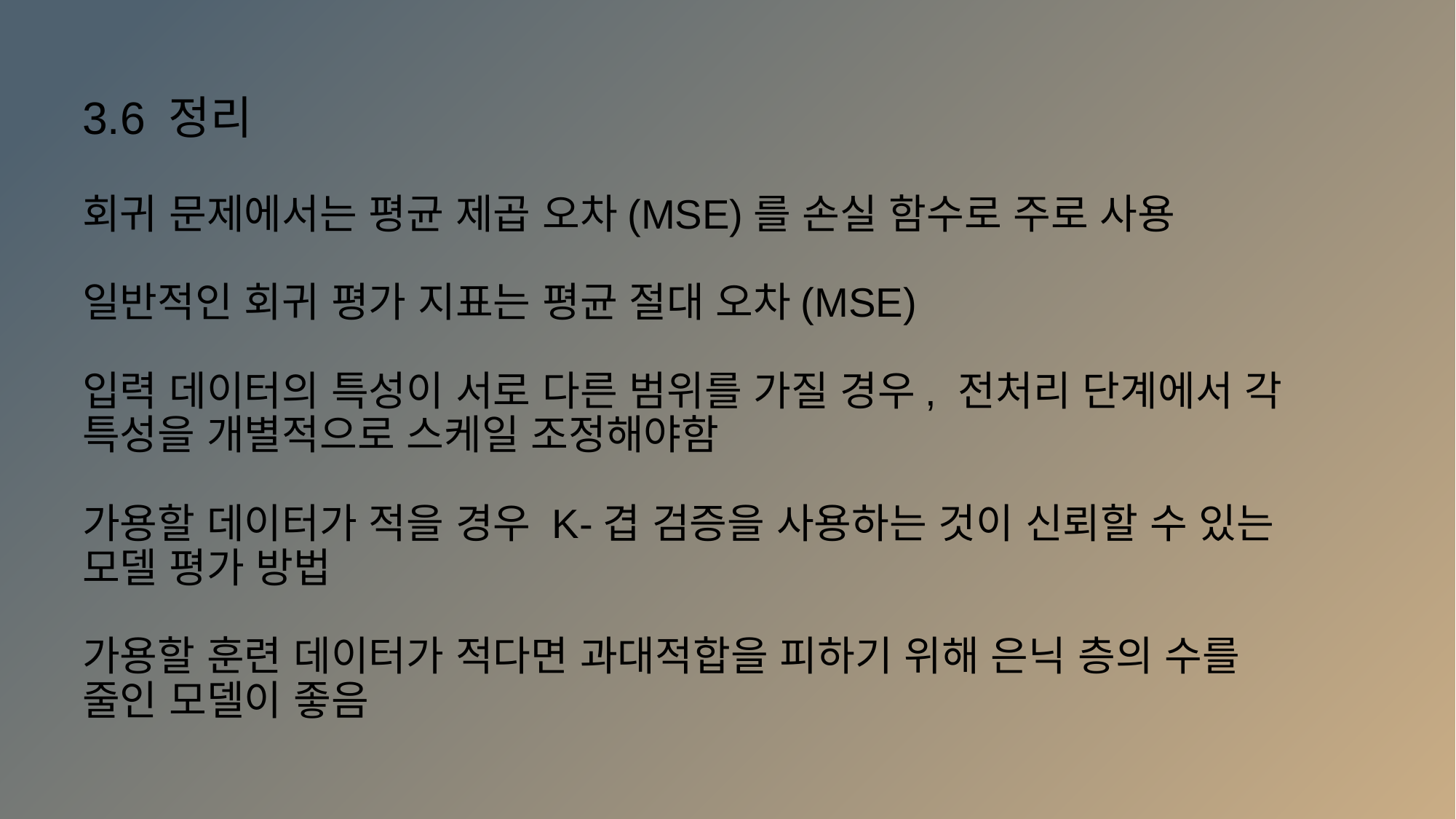

# 3.6 정리 회귀 문제에서는 평균 제곱 오차(MSE)를 손실 함수로 주로 사용 일반적인 회귀 평가 지표는 평균 절대 오차(MSE) 입력 데이터의 특성이 서로 다른 범위를 가질 경우, 전처리 단계에서 각 특성을 개별적으로 스케일 조정해야함 가용할 데이터가 적을 경우 K-겹 검증을 사용하는 것이 신뢰할 수 있는 모델 평가 방법 가용할 훈련 데이터가 적다면 과대적합을 피하기 위해 은닉 층의 수를 줄인 모델이 좋음